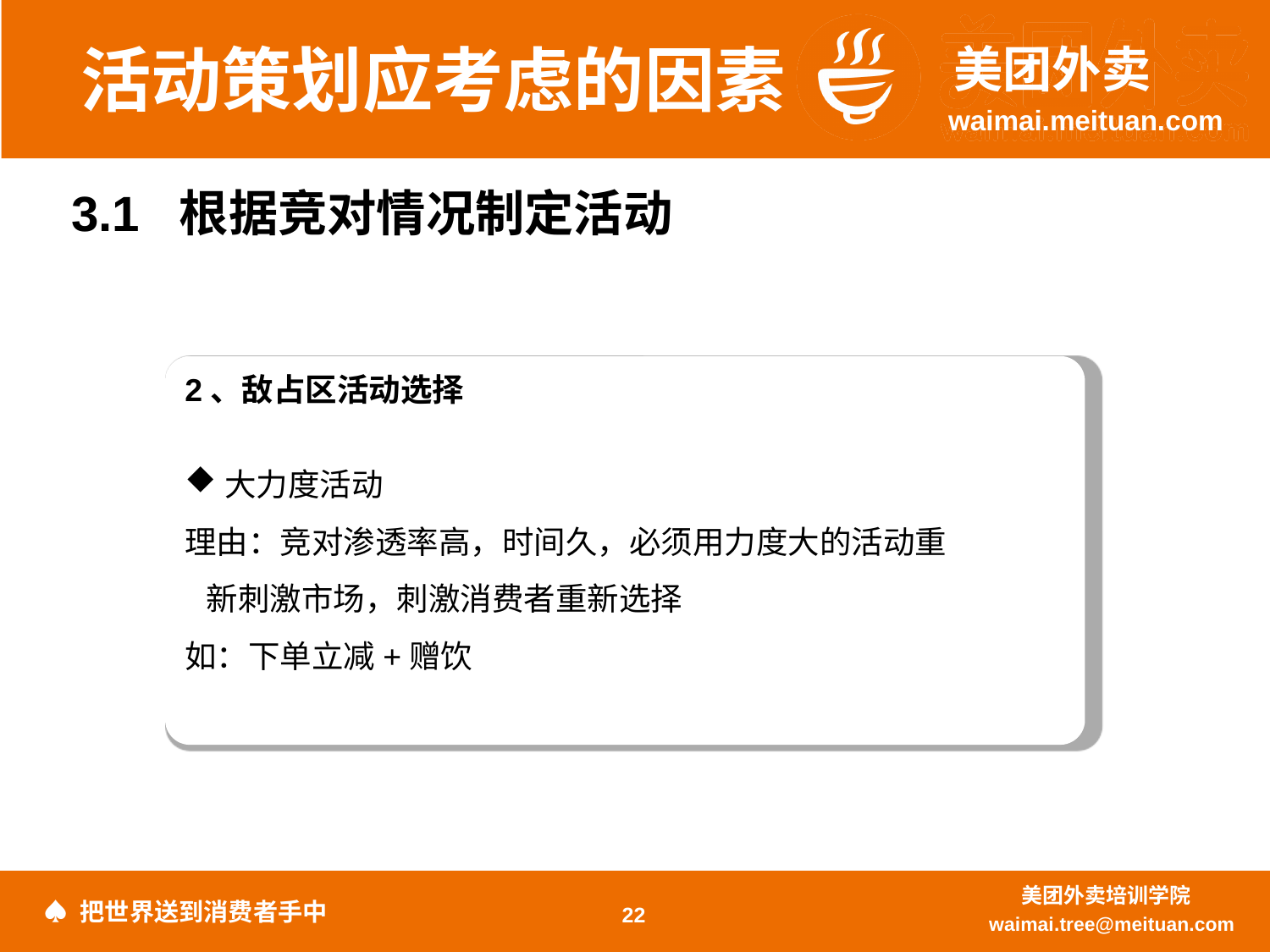

活动策划应考虑的因素
3.1  根据竞对情况制定活动
2、敌占区活动选择

大力度活动
理由：竞对渗透率高，时间久，必须用力度大的活动重                    新刺激市场，刺激消费者重新选择
如：下单立减+赠饮